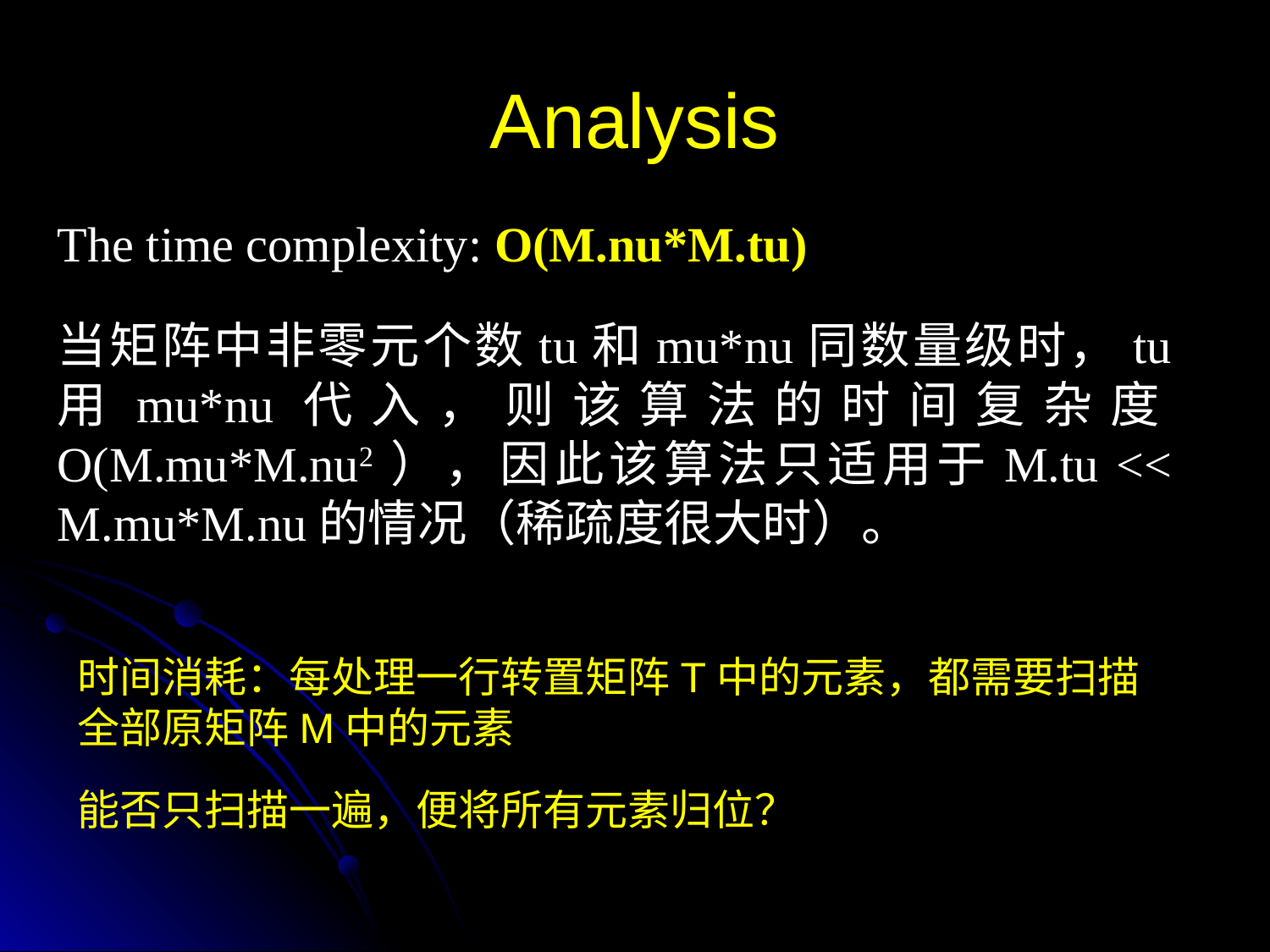

# Analysis
The time complexity: O(M.nu*M.tu)
当矩阵中非零元个数tu和mu*nu同数量级时，tu 用mu*nu代入，则该算法的时间复杂度O(M.mu*M.nu2），因此该算法只适用于M.tu << M.mu*M.nu的情况（稀疏度很大时）。
时间消耗：每处理一行转置矩阵T中的元素，都需要扫描全部原矩阵M中的元素
能否只扫描一遍，便将所有元素归位？